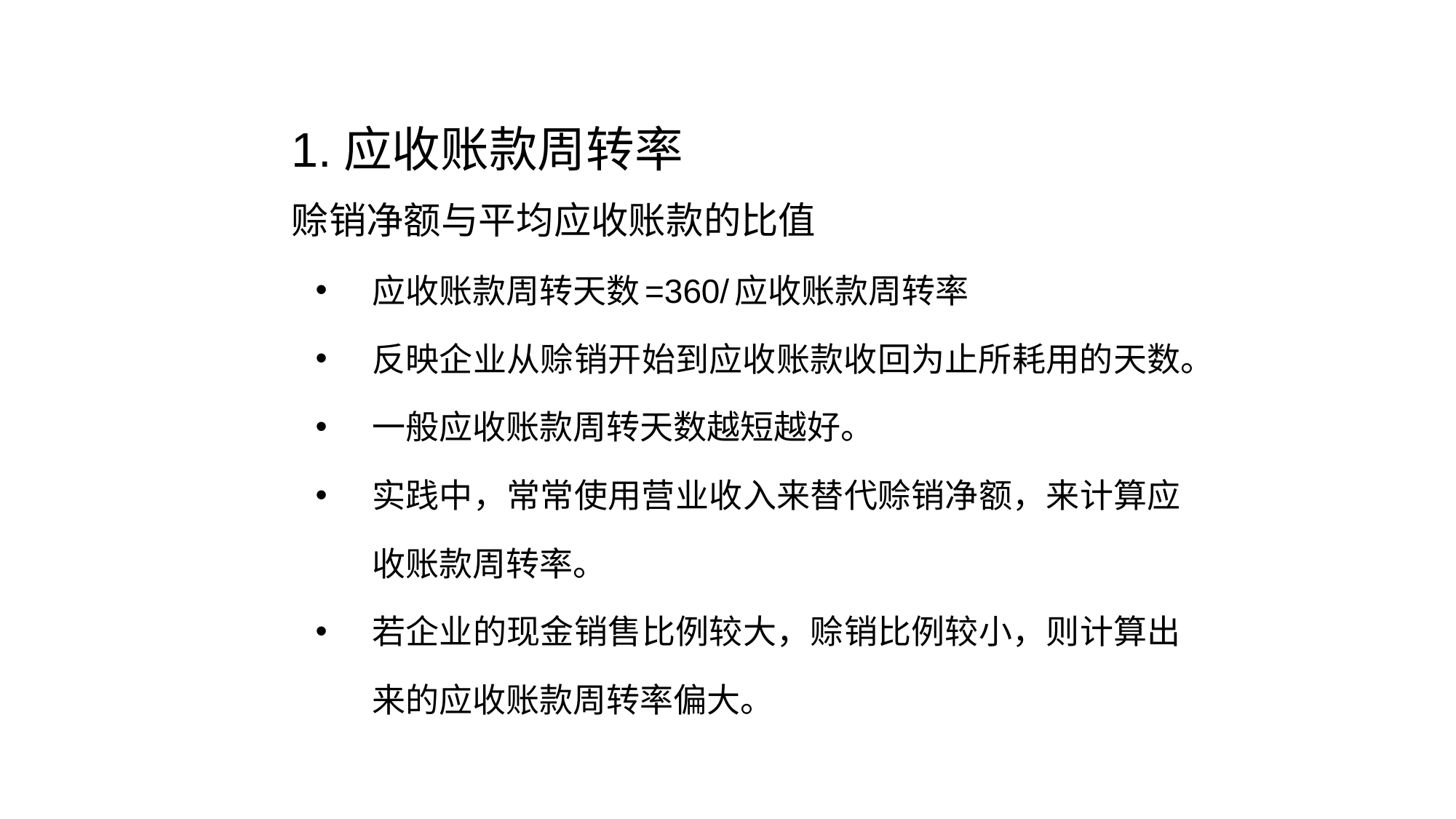

# 1.应收账款周转率
赊销净额与平均应收账款的比值
应收账款周转天数=360/应收账款周转率
反映企业从赊销开始到应收账款收回为止所耗用的天数。
一般应收账款周转天数越短越好。
实践中，常常使用营业收入来替代赊销净额，来计算应收账款周转率。
若企业的现金销售比例较大，赊销比例较小，则计算出来的应收账款周转率偏大。